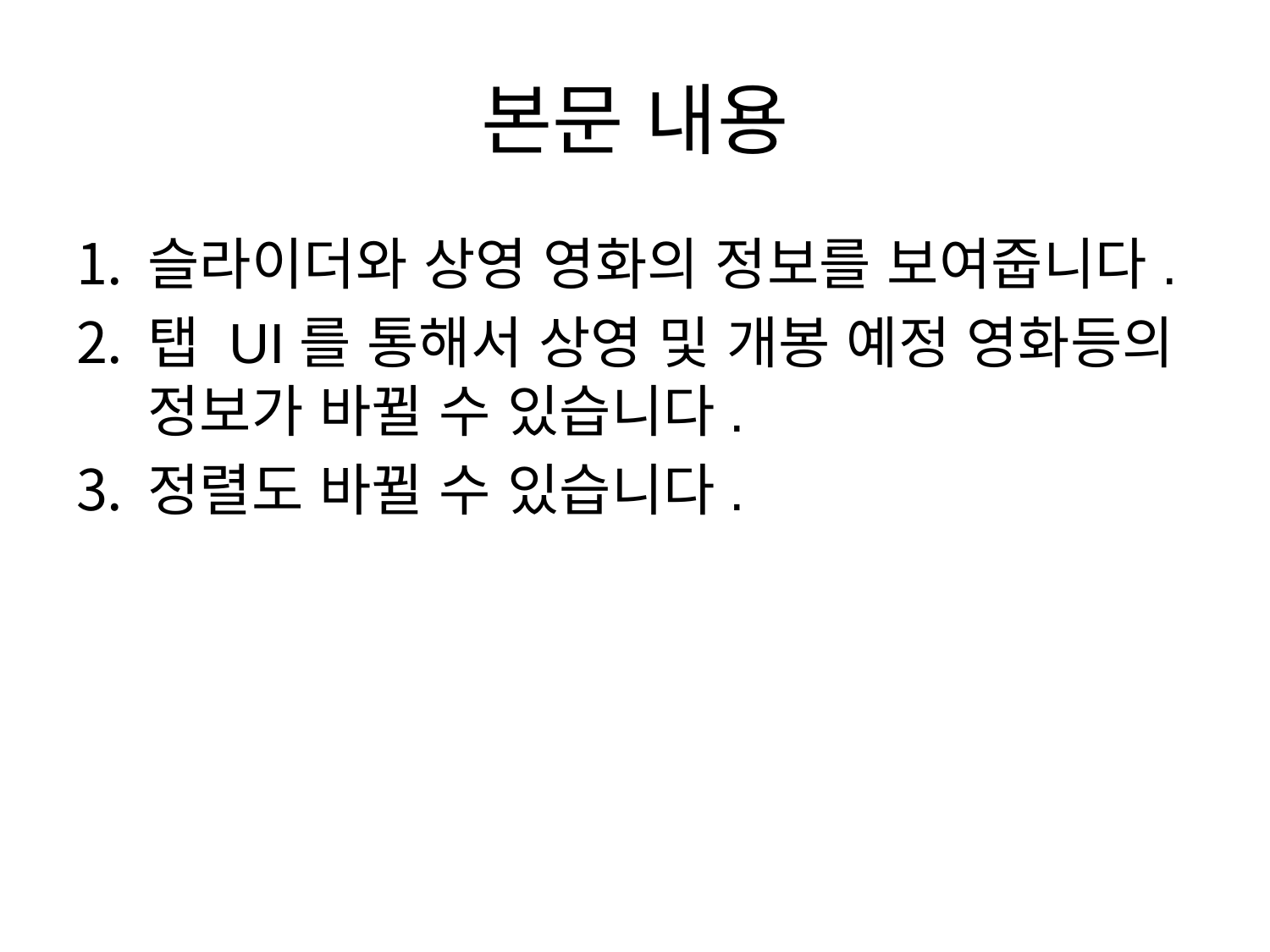

# 본문 내용
슬라이더와 상영 영화의 정보를 보여줍니다.
탭 UI를 통해서 상영 및 개봉 예정 영화등의 정보가 바뀔 수 있습니다.
정렬도 바뀔 수 있습니다.